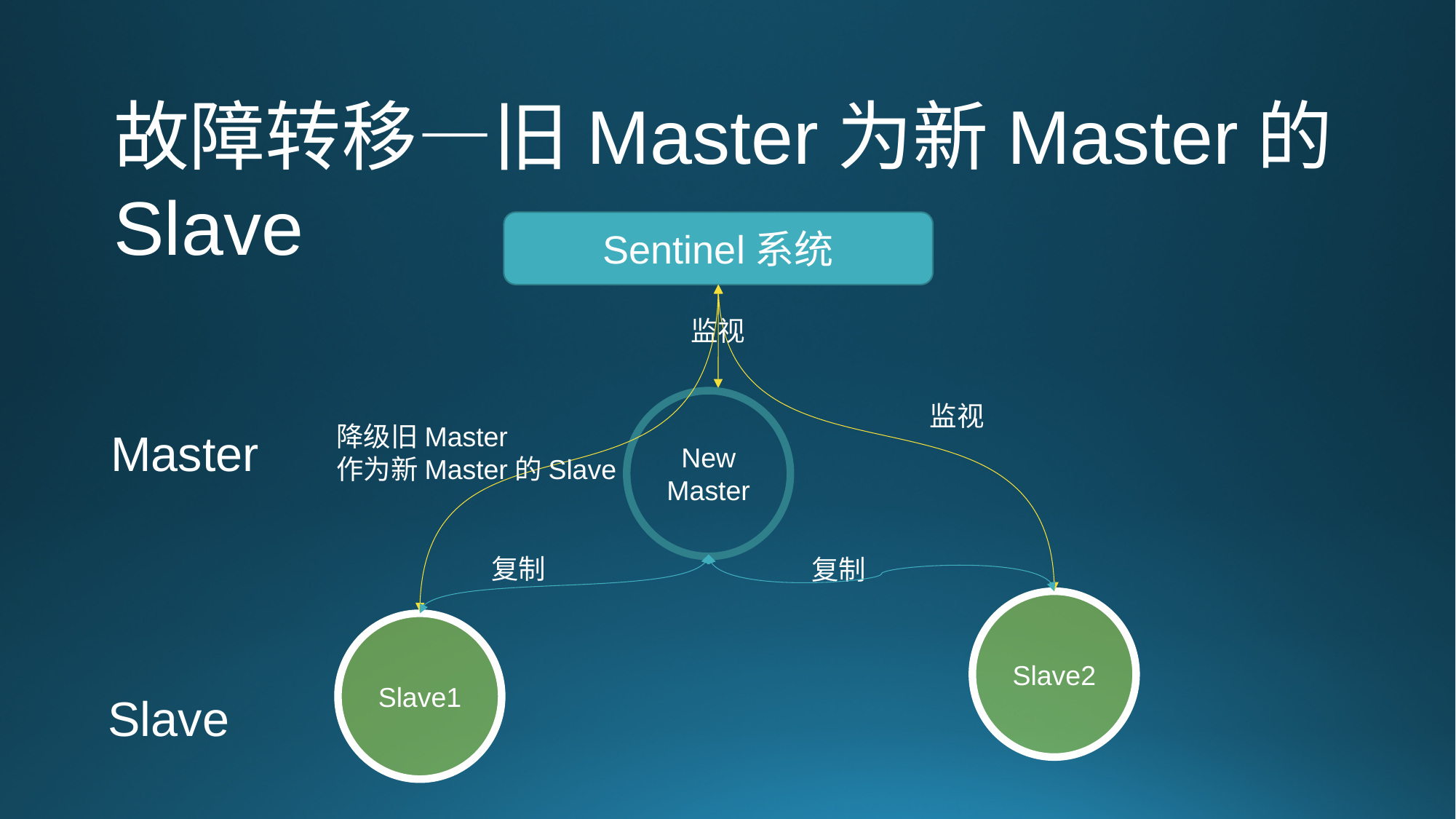

故障转移—旧Master为新Master的Slave

Sentinel系统
监视
New
Master
监视
降级旧Master
作为新Master的Slave
Master
复制
复制
Slave2
Slave1
Slave